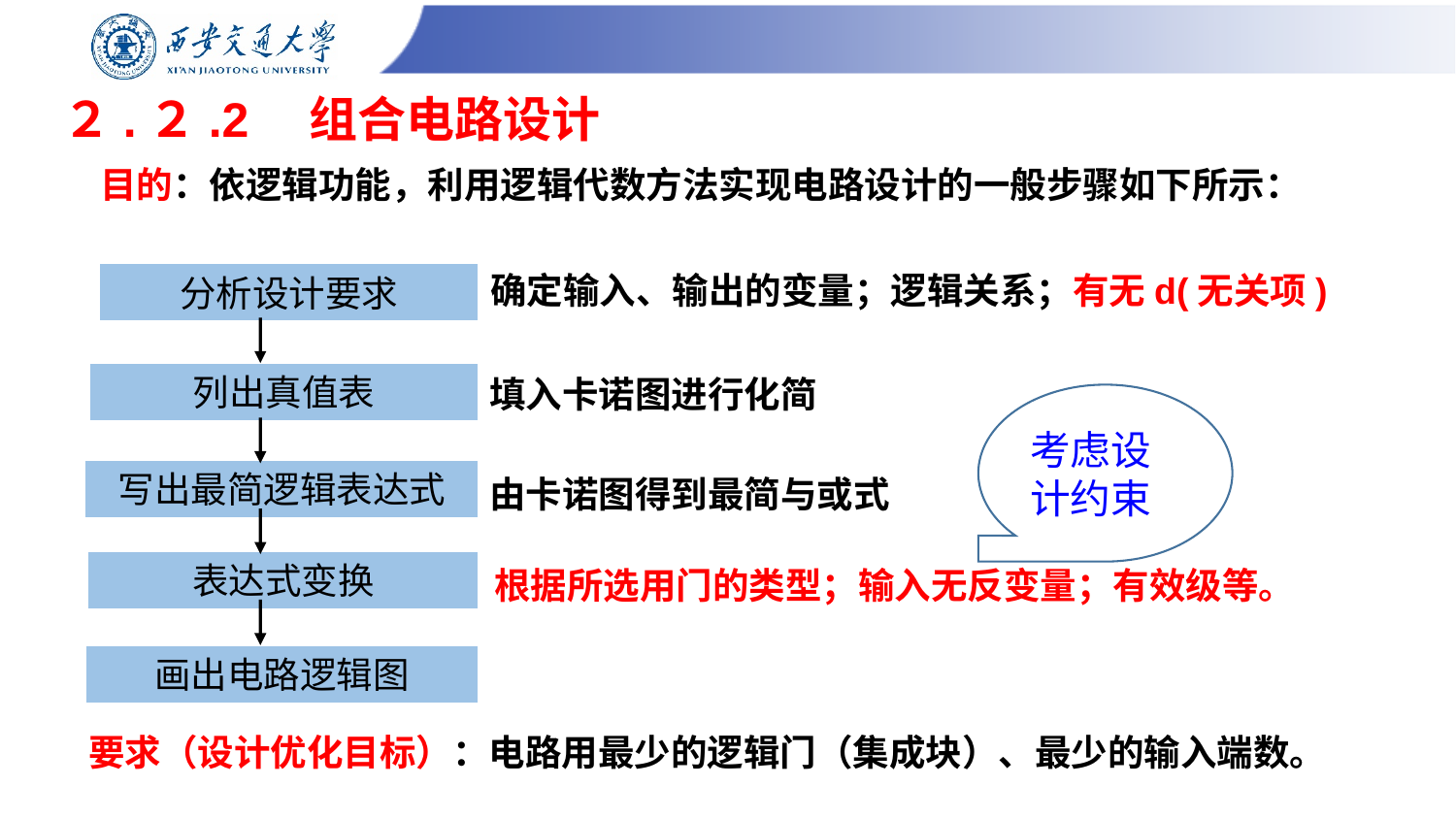

# ２.２.2　组合电路设计
目的：依逻辑功能，利用逻辑代数方法实现电路设计的一般步骤如下所示：
确定输入、输出的变量；逻辑关系；有无d(无关项)
分析设计要求

列出真值表
填入卡诺图进行化简
考虑设计约束

写出最简逻辑表达式
由卡诺图得到最简与或式

表达式变换
根据所选用门的类型；输入无反变量；有效级等。

画出电路逻辑图
要求（设计优化目标）：电路用最少的逻辑门（集成块）、最少的输入端数。